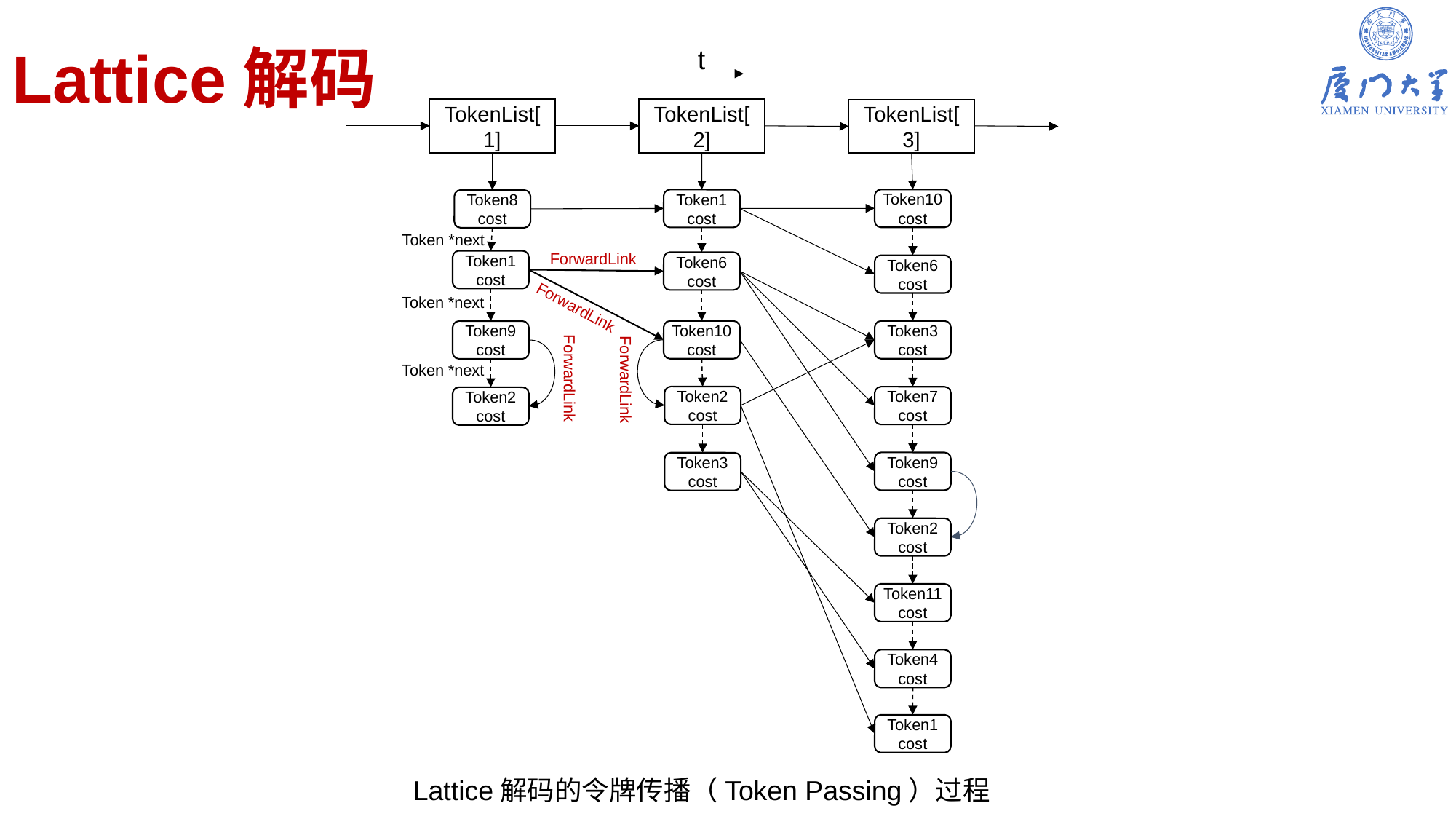

# Lattice解码
t
TokenList[1]
TokenList[2]
TokenList[3]
Token10
cost
Token1
cost
Token8
cost
Token *next
ForwardLink
Token1
cost
Token6
cost
Token6
cost
Token *next
ForwardLink
Token10
cost
Token3
cost
Token9
cost
Token *next
ForwardLink
ForwardLink
Token2
cost
Token7
cost
Token2
cost
Token9
cost
Token3
cost
Token2
cost
Token11
cost
Token4
cost
Token1
cost
Lattice解码的令牌传播（Token Passing）过程